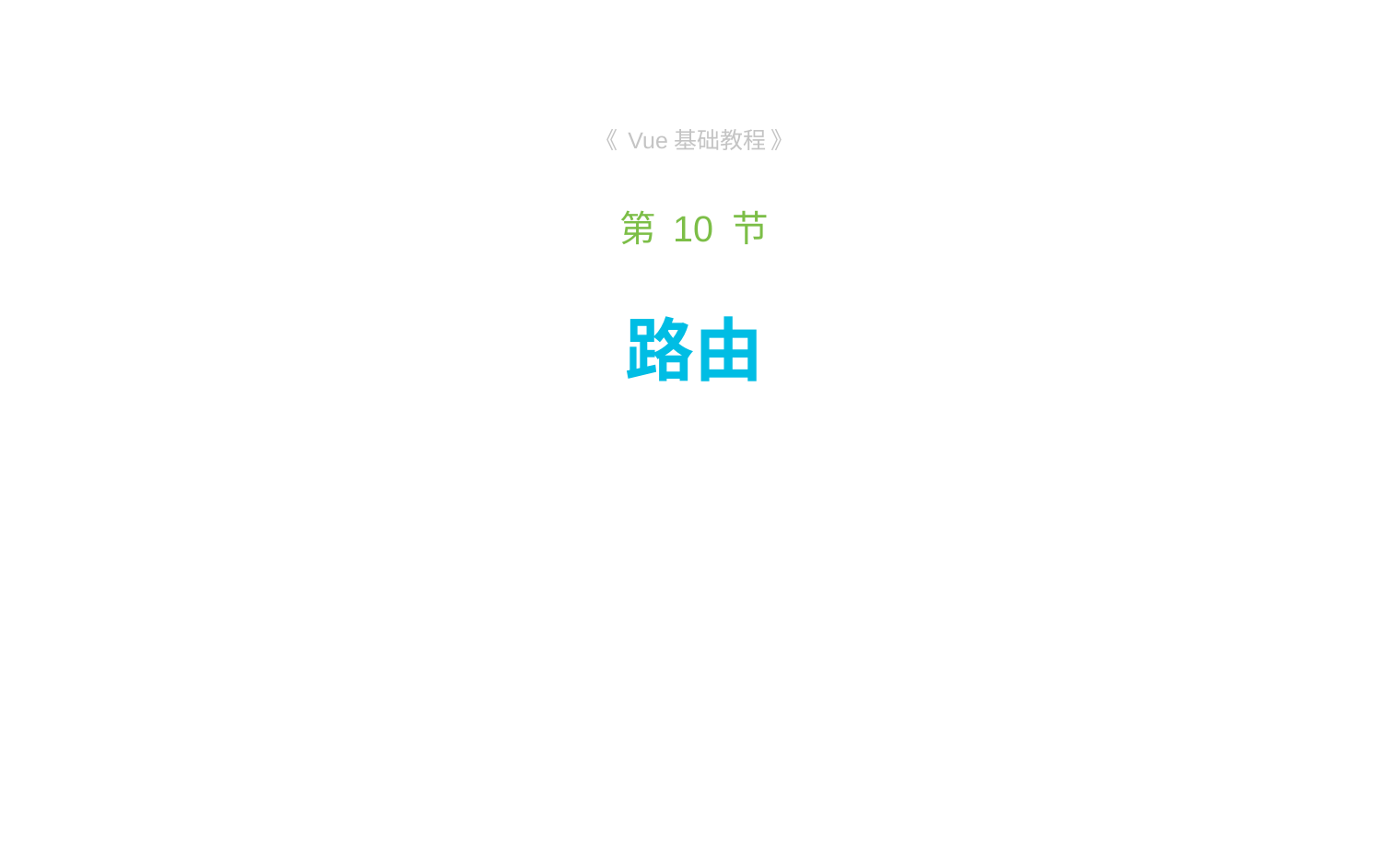

《 Vue基础教程 》
第 10 节
# 路由